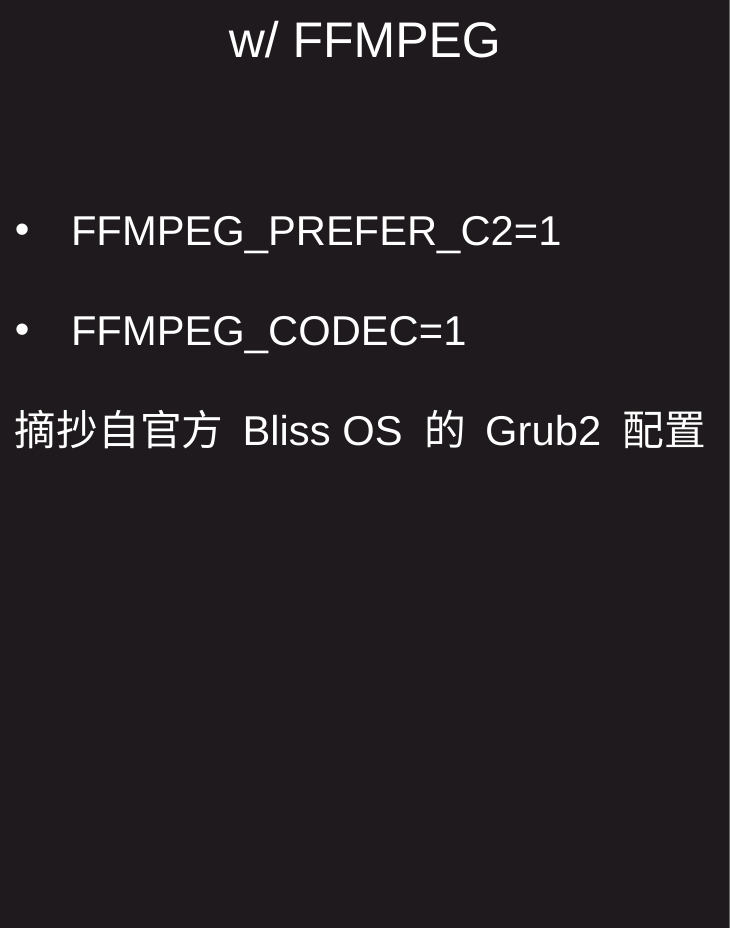

w/ FFMPEG
FFMPEG_PREFER_C2=1

FFMPEG_CODEC=1

摘抄自官方 Bliss OS 的 Grub2 配置